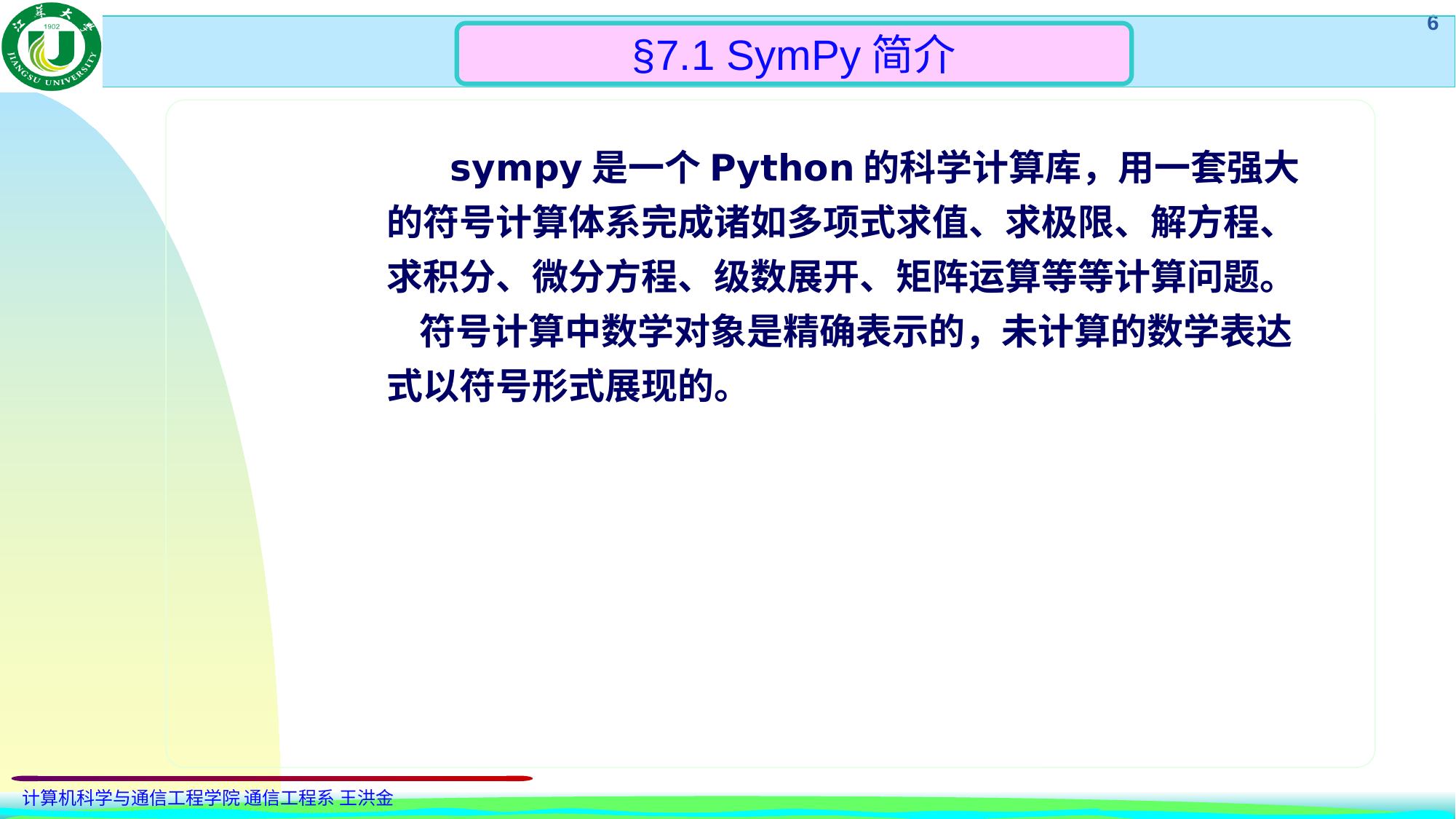

§7.1 SymPy简介

       sympy是一个Python的科学计算库，用一套强大的符号计算体系完成诸如多项式求值、求极限、解方程、求积分、微分方程、级数展开、矩阵运算等等计算问题。
    符号计算中数学对象是精确表示的，未计算的数学表达式以符号形式展现的。